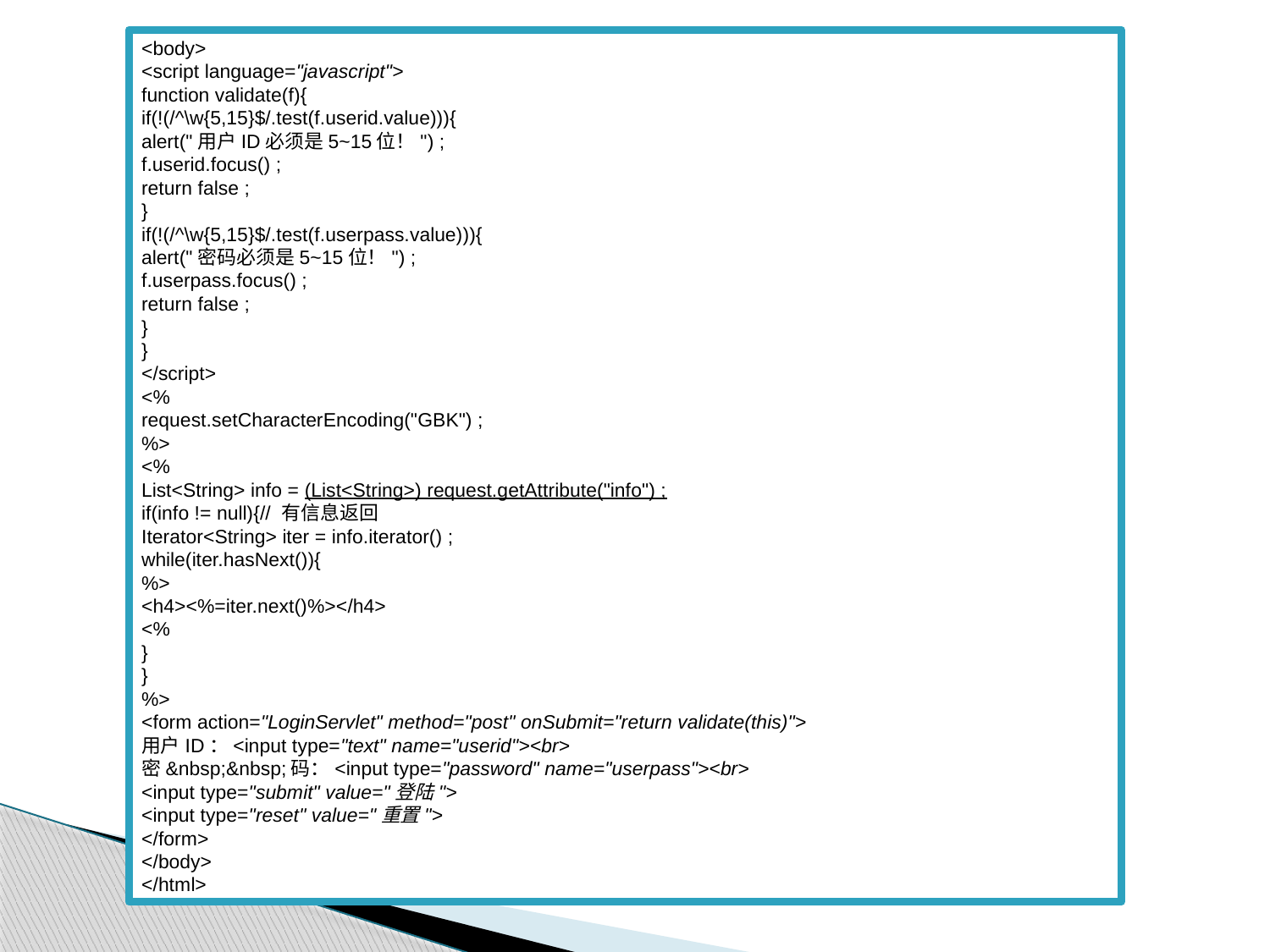

<body>
<script language="javascript">
function validate(f){
if(!(/^\w{5,15}$/.test(f.userid.value))){
alert("用户ID必须是5~15位！") ;
f.userid.focus() ;
return false ;
}
if(!(/^\w{5,15}$/.test(f.userpass.value))){
alert("密码必须是5~15位！") ;
f.userpass.focus() ;
return false ;
}
}
</script>
<%
request.setCharacterEncoding("GBK") ;
%>
<%
List<String> info = (List<String>) request.getAttribute("info") ;
if(info != null){// 有信息返回
Iterator<String> iter = info.iterator() ;
while(iter.hasNext()){
%>
<h4><%=iter.next()%></h4>
<%
}
}
%>
<form action="LoginServlet" method="post" onSubmit="return validate(this)">
用户ID：<input type="text" name="userid"><br>
密&nbsp;&nbsp;码：<input type="password" name="userpass"><br>
<input type="submit" value="登陆">
<input type="reset" value="重置">
</form>
</body>
</html>